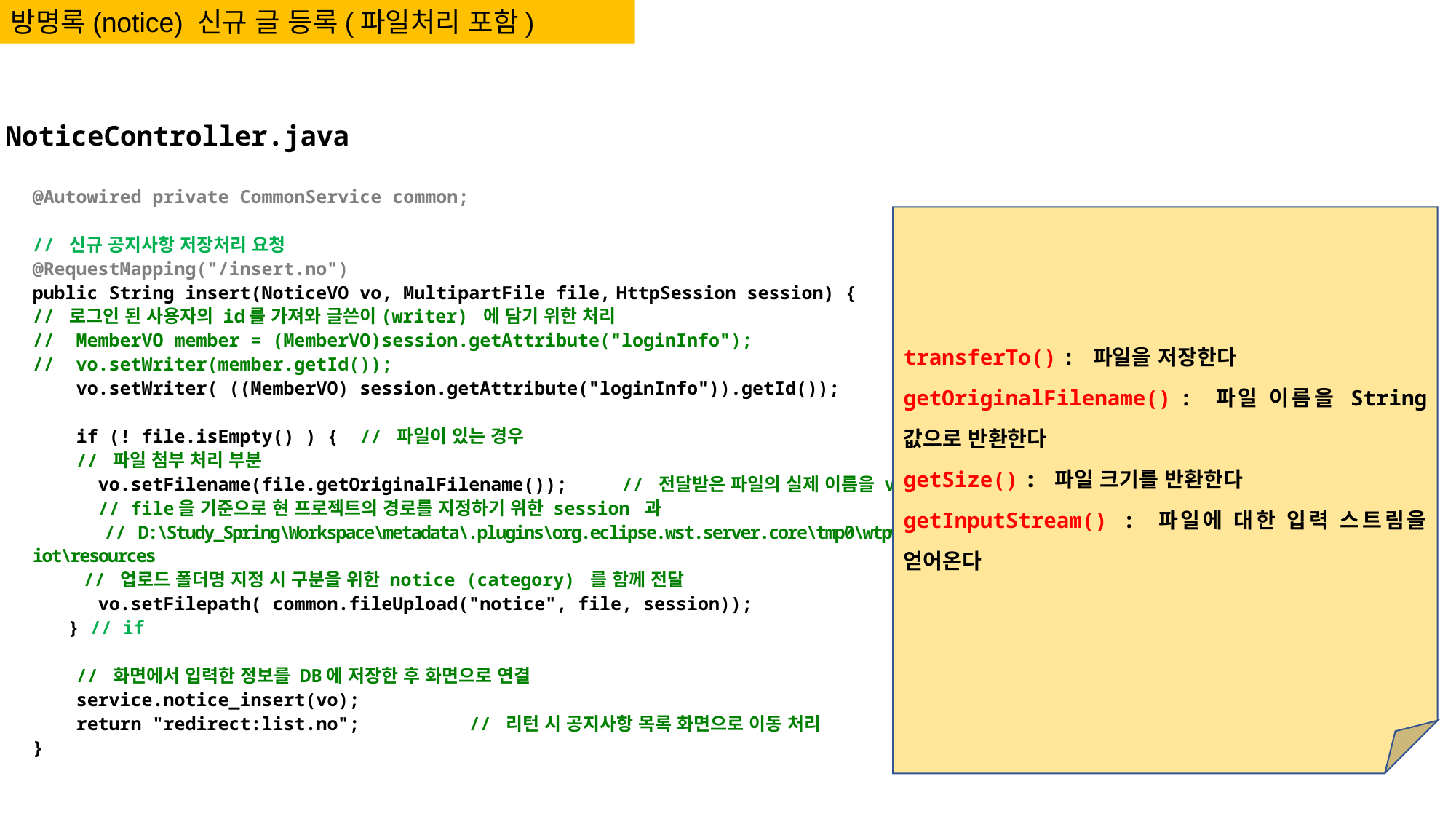

방명록(notice) 신규 글 등록(파일처리 포함)
NoticeController.java
@Autowired private CommonService common;

// 신규 공지사항 저장처리 요청
@RequestMapping("/insert.no")
public String insert(NoticeVO vo, MultipartFile file, HttpSession session) {
// 로그인 된 사용자의 id를 가져와 글쓴이(writer) 에 담기 위한 처리
//  MemberVO member = (MemberVO)session.getAttribute("loginInfo");
//  vo.setWriter(member.getId());
    vo.setWriter( ((MemberVO) session.getAttribute("loginInfo")).getId());

    if (! file.isEmpty() ) {	// 파일이 있는 경우
    // 파일 첨부 처리 부분
      vo.setFilename(file.getOriginalFilename());     // 전달받은 파일의 실제 이름을 vo에 할당
      // file을 기준으로 현 프로젝트의 경로를 지정하기 위한 session 과
      // D:\Study_Spring\Workspace\metadata\.plugins\org.eclipse.wst.server.core\tmp0\wtpwebapps\iot\resources
          // 업로드 폴더명 지정 시 구분을 위한 notice (category) 를 함께 전달
      vo.setFilepath( common.fileUpload("notice", file, session));
       } // if

    // 화면에서 입력한 정보를 DB에 저장한 후 화면으로 연결
    service.notice_insert(vo);
    return "redirect:list.no";	// 리턴 시 공지사항 목록 화면으로 이동 처리
}
transferTo() : 파일을 저장한다
getOriginalFilename() : 파일 이름을 String 값으로 반환한다
getSize() : 파일 크기를 반환한다
getInputStream() : 파일에 대한 입력 스트림을 얻어온다